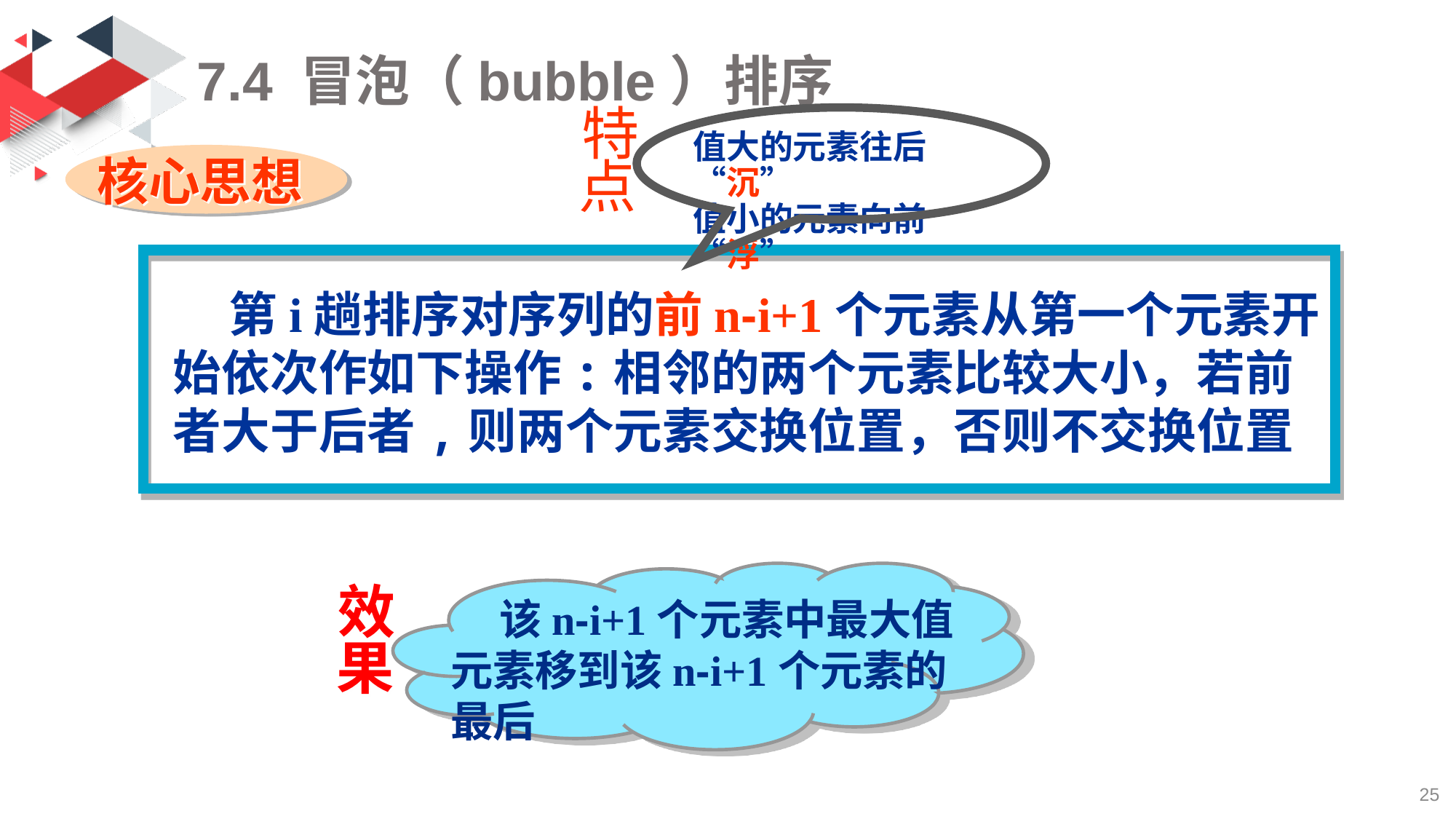

# 7.4 冒泡（bubble）排序
特
点

值大的元素往后“沉”
值小的元素向前“浮”
核心思想

    第i趟排序对序列的前n-i+1个元素从第一个元素开始依次作如下操作:相邻的两个元素比较大小，若前者大于后者,则两个元素交换位置，否则不交换位置

效
    该n-i+1个元素中最大值元素移到该n-i+1个元素的最后
果
25